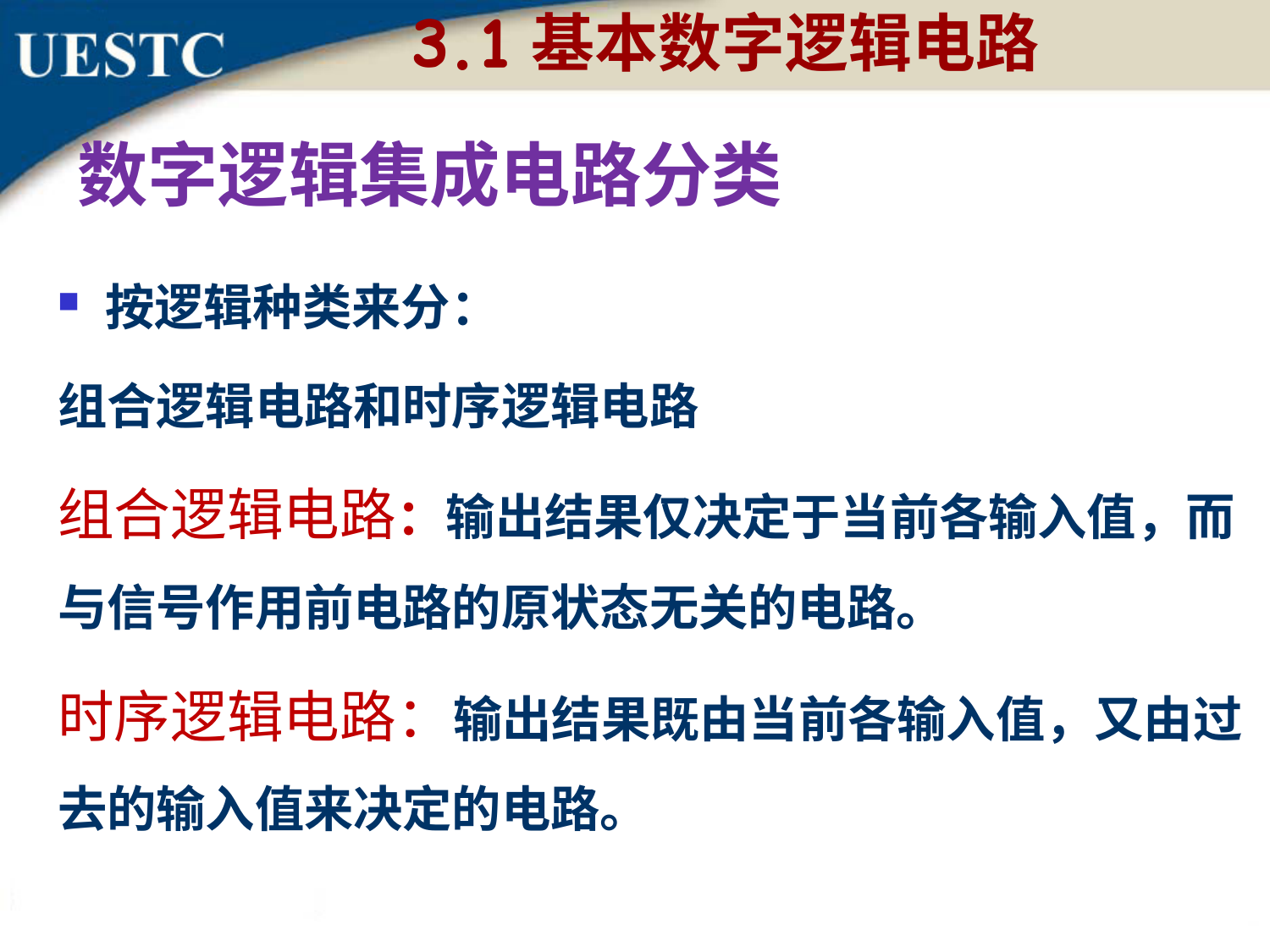

3.1基本数字逻辑电路
数字逻辑集成电路分类
按逻辑种类来分：
组合逻辑电路和时序逻辑电路
组合逻辑电路：输出结果仅决定于当前各输入值，而与信号作用前电路的原状态无关的电路。
时序逻辑电路：输出结果既由当前各输入值，又由过去的输入值来决定的电路。